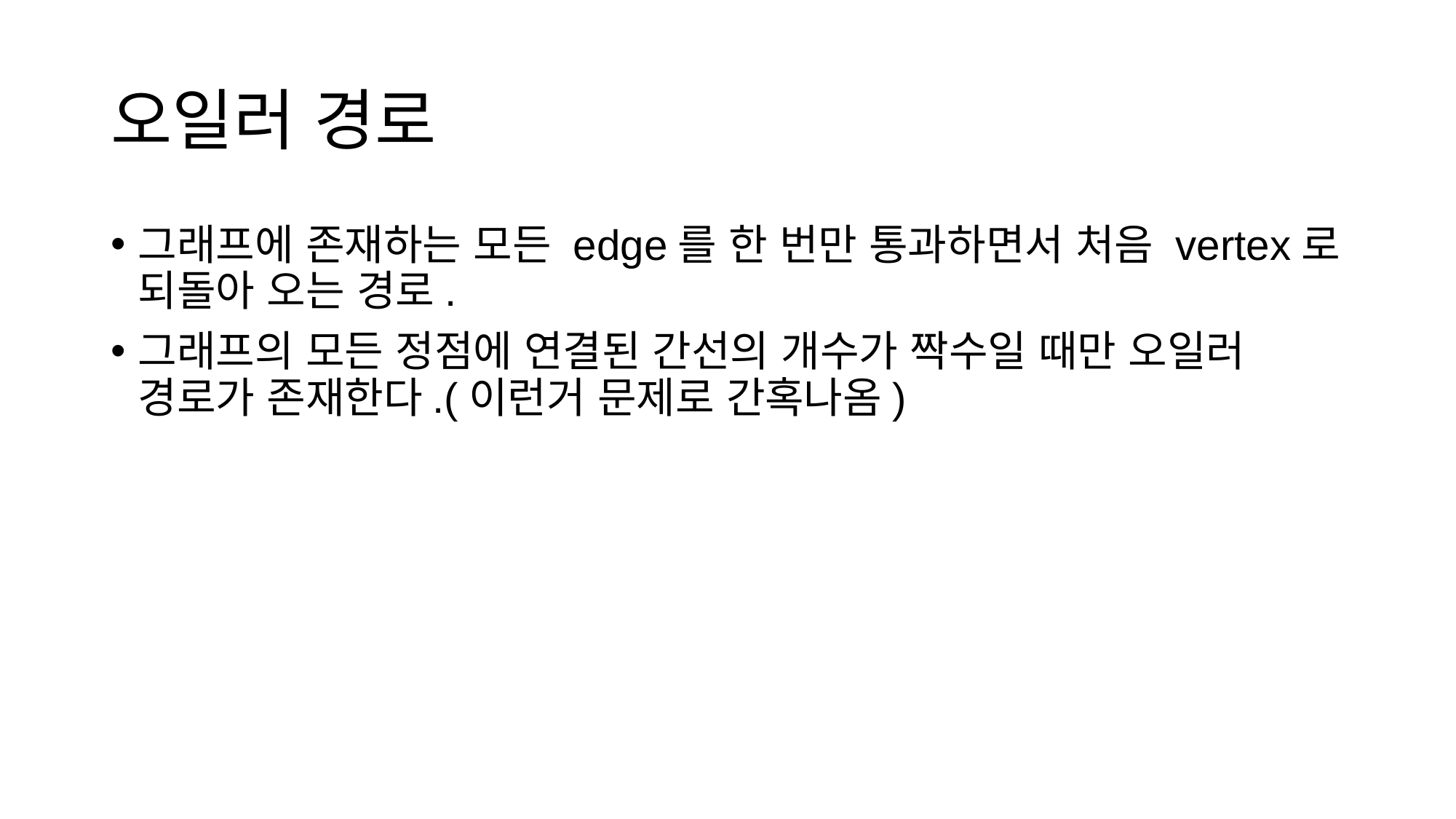

# 오일러 경로
그래프에 존재하는 모든 edge를 한 번만 통과하면서 처음 vertex로 되돌아 오는 경로.
그래프의 모든 정점에 연결된 간선의 개수가 짝수일 때만 오일러 경로가 존재한다.(이런거 문제로 간혹나옴)